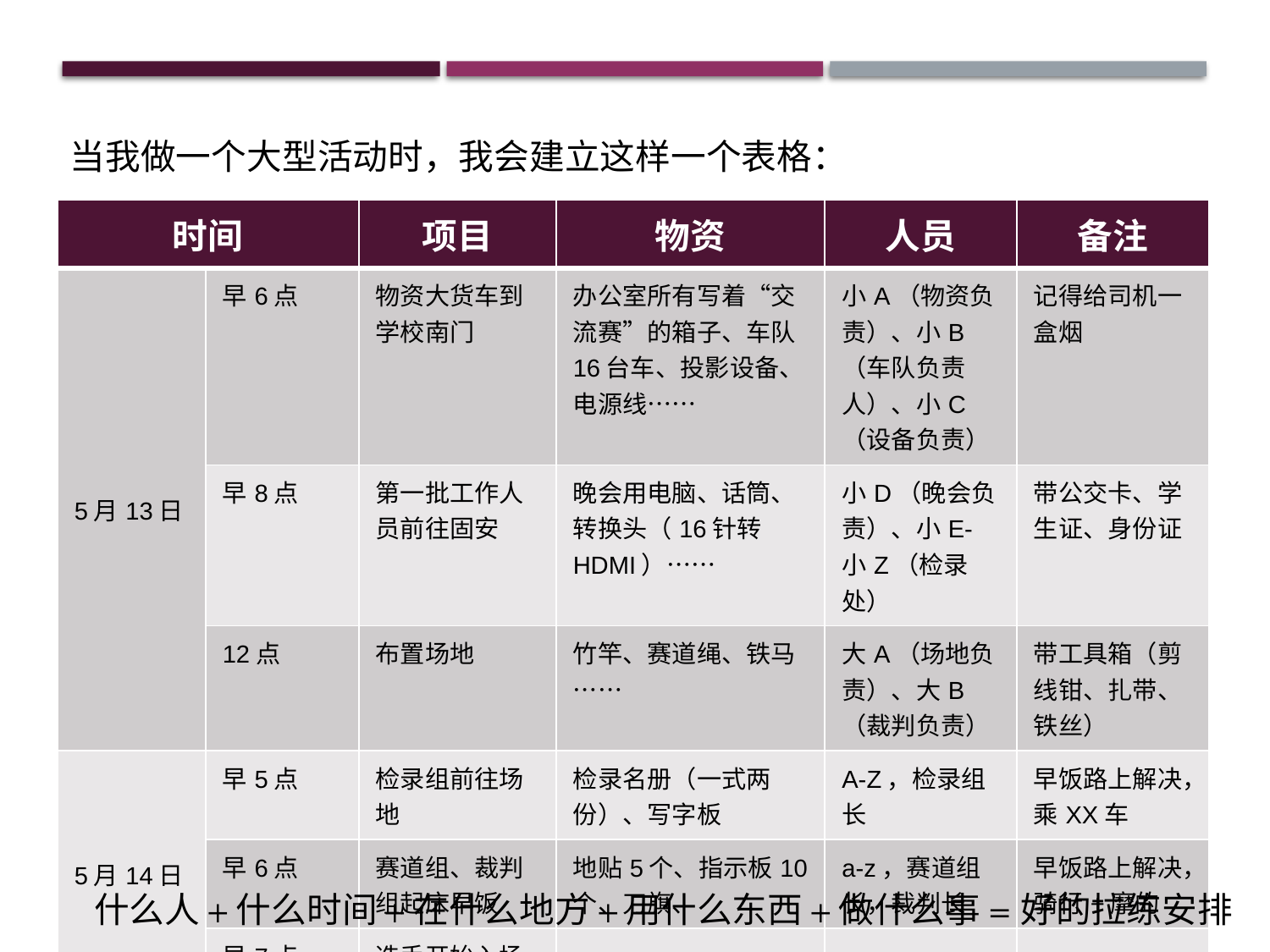

当我做一个大型活动时，我会建立这样一个表格：
| 时间 |  | 项目 | 物资 | 人员 | 备注 |
| --- | --- | --- | --- | --- | --- |
| 5月13日 | 早6点 | 物资大货车到学校南门 | 办公室所有写着“交流赛”的箱子、车队16台车、投影设备、电源线…… | 小A（物资负责）、小B（车队负责人）、小C（设备负责） | 记得给司机一盒烟 |
|  | 早8点 | 第一批工作人员前往固安 | 晚会用电脑、话筒、转换头（16针转HDMI）…… | 小D（晚会负责）、小E-小Z（检录处） | 带公交卡、学生证、身份证 |
|  | 12点 | 布置场地 | 竹竿、赛道绳、铁马…… | 大A（场地负责）、大B（裁判负责） | 带工具箱（剪线钳、扎带、铁丝） |
| 5月14日 | 早5点 | 检录组前往场地 | 检录名册（一式两份）、写字板 | A-Z，检录组长 | 早饭路上解决，乘XX车 |
|  | 早6点 | 赛道组、裁判组起床早饭 | 地贴5个、指示板10个、刀旗、 | a-z，赛道组长，裁判长 | 早饭路上解决，骑行+摩的 |
|  | 早7点 | 选手开始入场 |  |  |  |
什么人+什么时间+在什么地方+用什么东西+做什么事=好的拉练安排